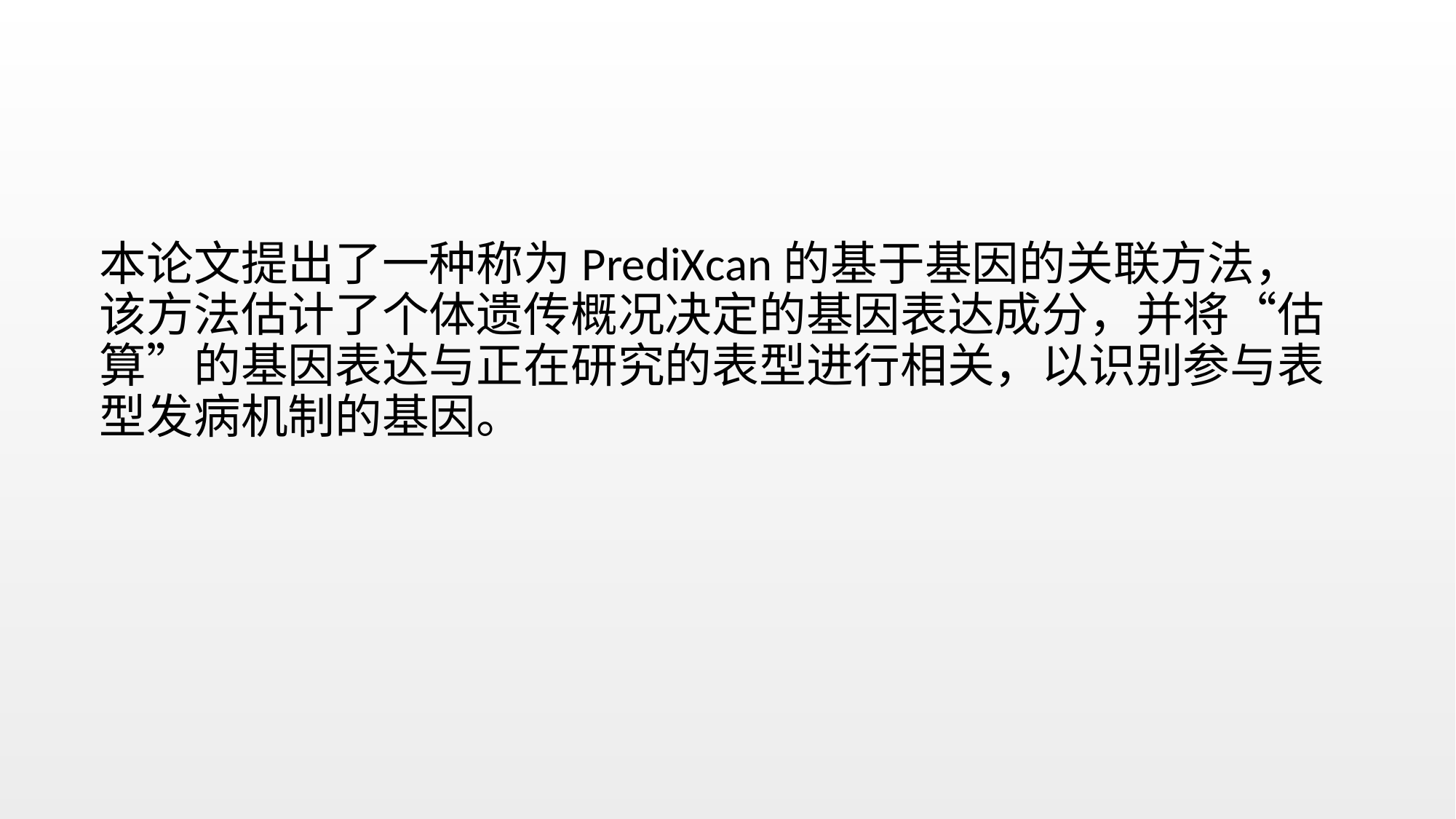

# 本论文提出了一种称为PrediXcan的基于基因的关联方法，该方法估计了个体遗传概况决定的基因表达成分，并将“估算”的基因表达与正在研究的表型进行相关，以识别参与表型发病机制的基因。